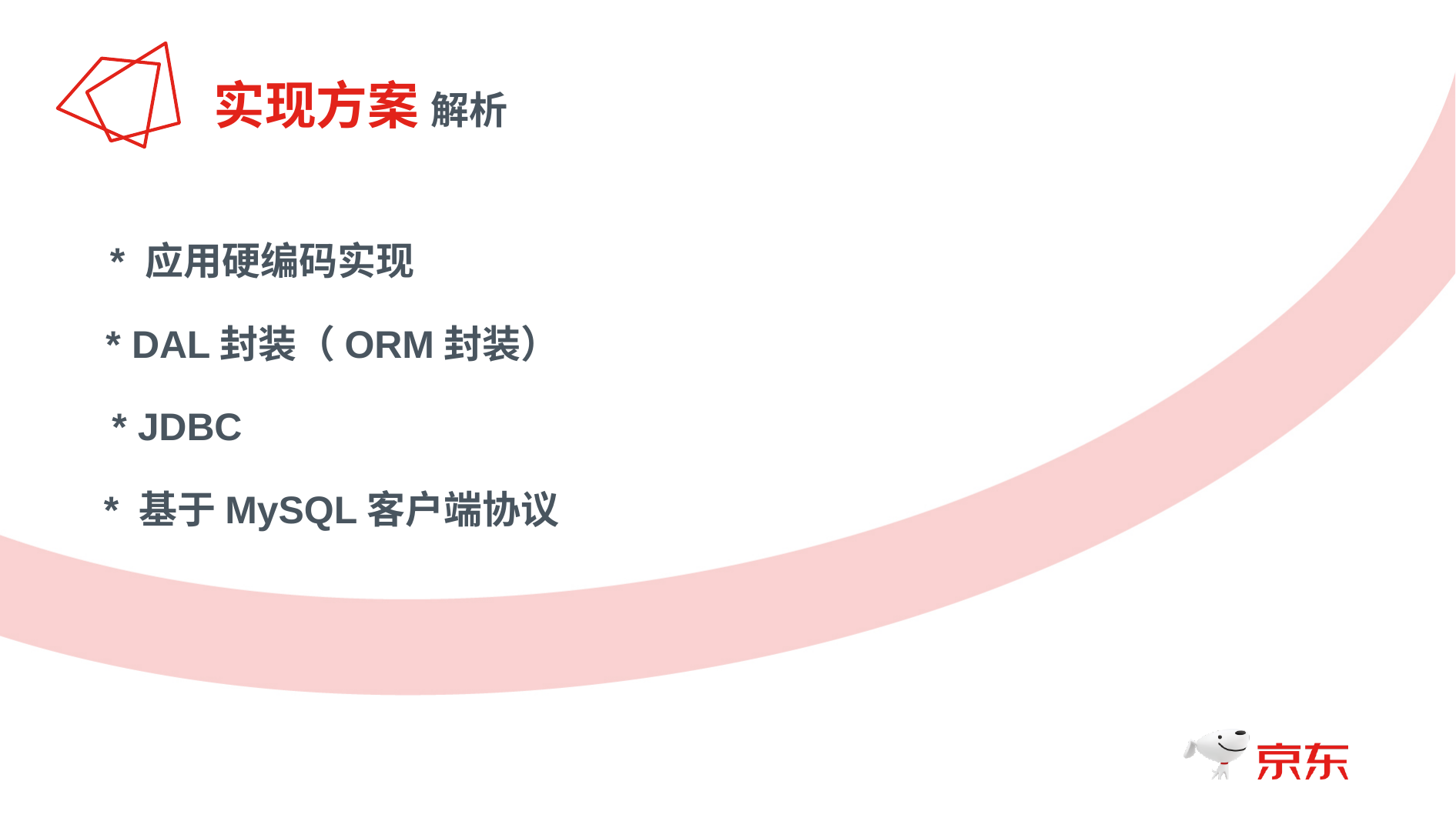

实现方案 解析
* 应用硬编码实现
* DAL封装（ORM封装）
* JDBC
* 基于MySQL客户端协议